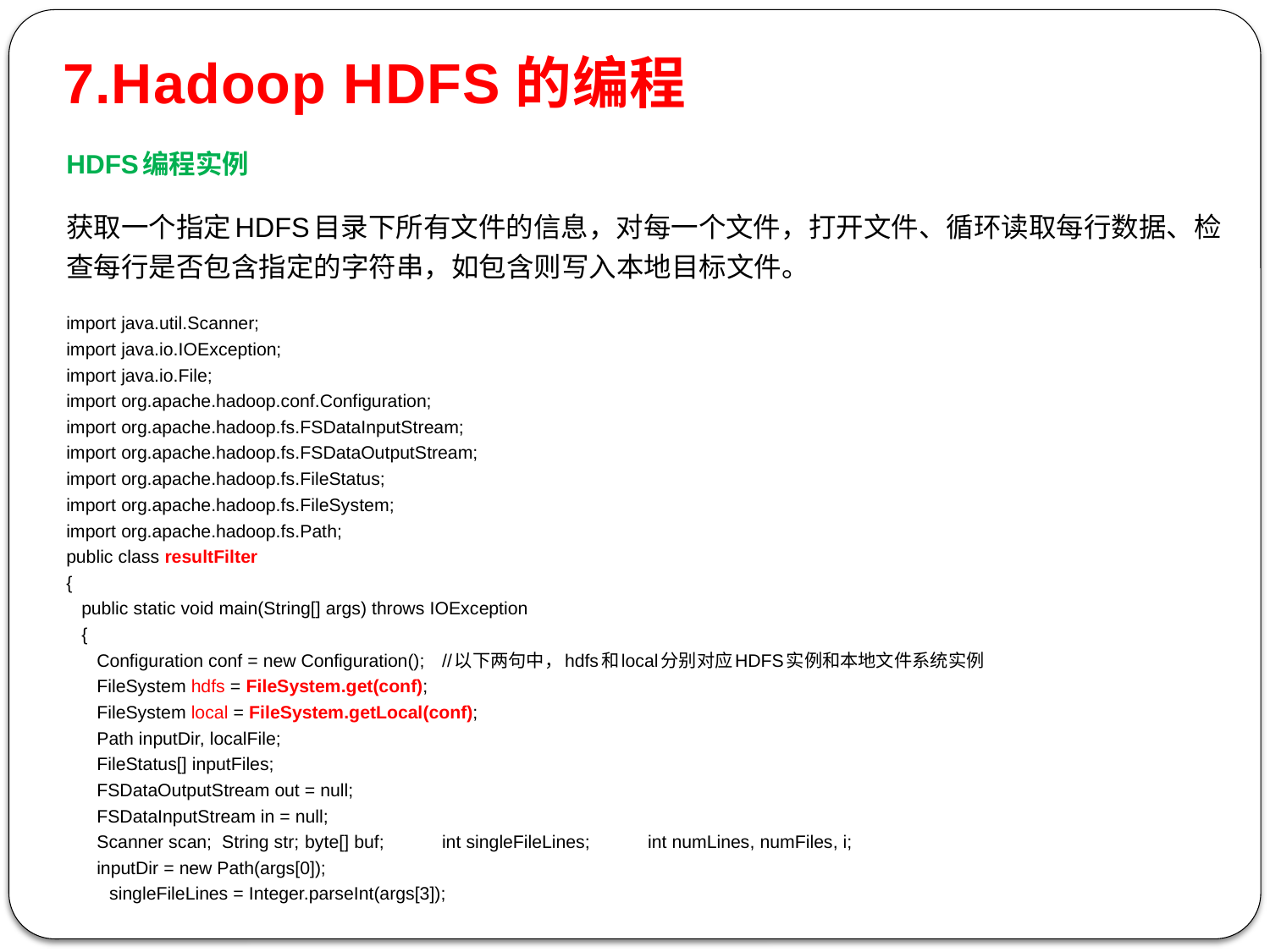

7.Hadoop HDFS的编程
HDFS编程实例

获取一个指定HDFS目录下所有文件的信息，对每一个文件，打开文件、循环读取每行数据、检查每行是否包含指定的字符串，如包含则写入本地目标文件。

import java.util.Scanner;
import java.io.IOException;
import java.io.File;
import org.apache.hadoop.conf.Configuration;
import org.apache.hadoop.fs.FSDataInputStream;
import org.apache.hadoop.fs.FSDataOutputStream;
import org.apache.hadoop.fs.FileStatus;
import org.apache.hadoop.fs.FileSystem;
import org.apache.hadoop.fs.Path;
public class resultFilter
{
   public static void main(String[] args) throws IOException
   {
      Configuration conf = new Configuration();	//以下两句中，hdfs和local分别对应HDFS实例和本地文件系统实例
      FileSystem hdfs = FileSystem.get(conf);
      FileSystem local = FileSystem.getLocal(conf);
      Path inputDir, localFile;
      FileStatus[] inputFiles;
      FSDataOutputStream out = null;
      FSDataInputStream in = null;
      Scanner scan;  String str;	byte[] buf;	int singleFileLines;	int numLines, numFiles, i;
      inputDir = new Path(args[0]);
 	  singleFileLines = Integer.parseInt(args[3]);